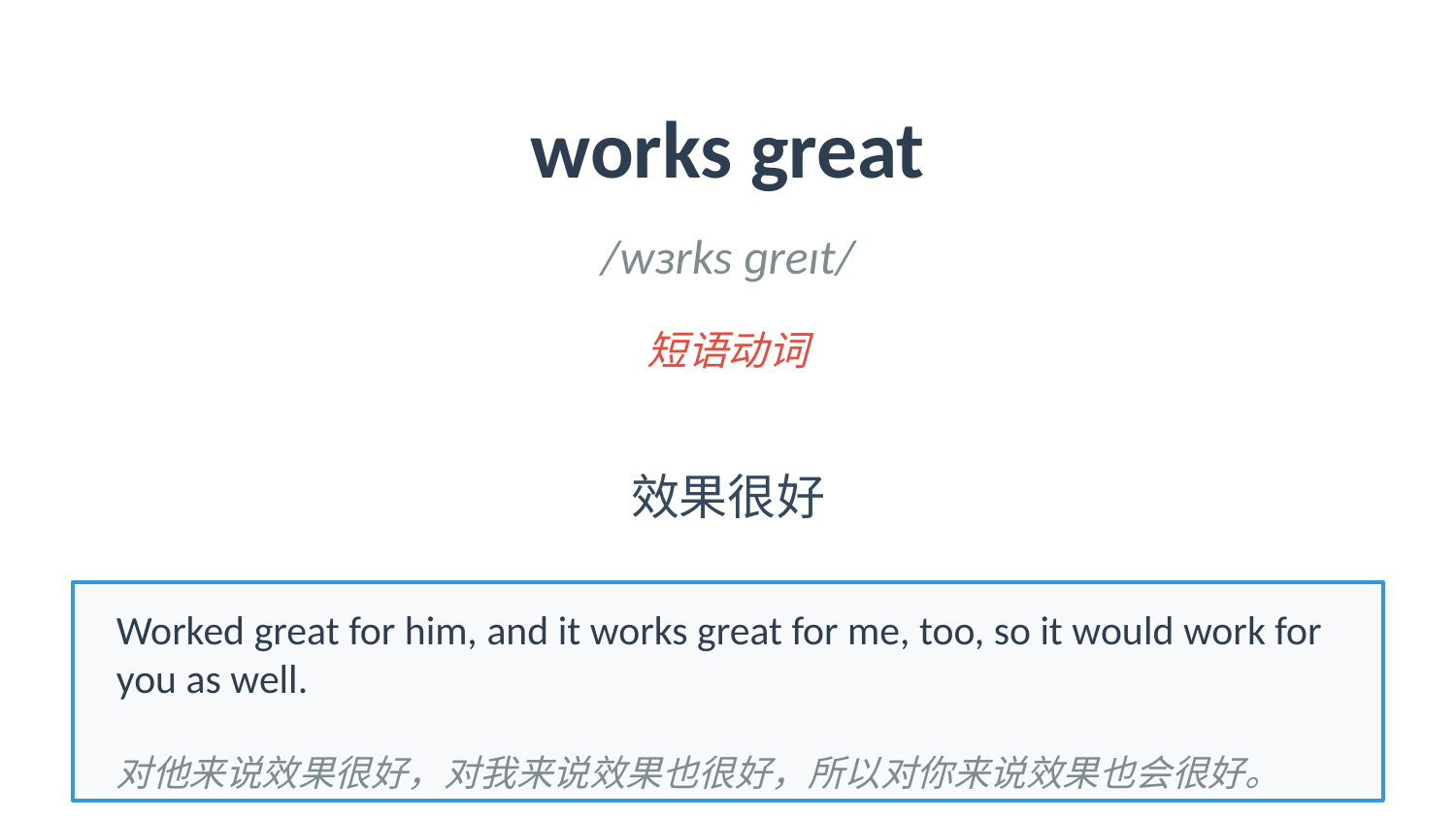

works great
/wɜrks ɡreɪt/
短语动词
效果很好

Worked great for him, and it works great for me, too, so it would work for you as well.

对他来说效果很好，对我来说效果也很好，所以对你来说效果也会很好。